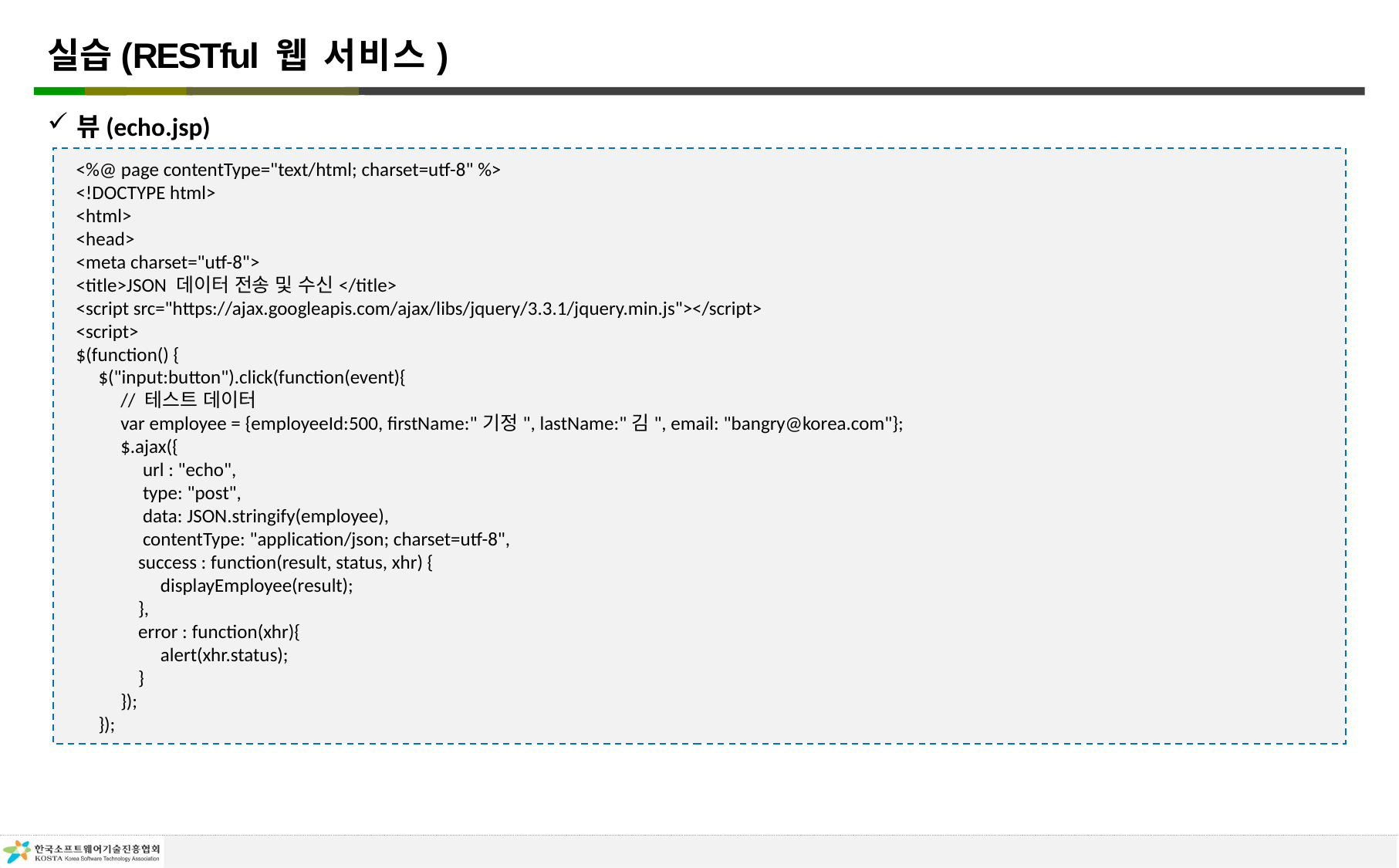

# 실습(RESTful 웹 서비스)
뷰(echo.jsp)

<%@ page contentType="text/html; charset=utf-8" %>
<!DOCTYPE html>
<html>
<head>
<meta charset="utf-8">
<title>JSON 데이터 전송 및 수신</title>
<script src="https://ajax.googleapis.com/ajax/libs/jquery/3.3.1/jquery.min.js"></script>
<script>
$(function() {
     $("input:button").click(function(event){
          // 테스트 데이터
          var employee = {employeeId:500, firstName:"기정", lastName:"김", email: "bangry@korea.com"};
          $.ajax({
               url : "echo",
               type: "post",
               data: JSON.stringify(employee),
               contentType: "application/json; charset=utf-8",
              success : function(result, status, xhr) {
                   displayEmployee(result);
              },
              error : function(xhr){
                   alert(xhr.status);
              }
          });
     });